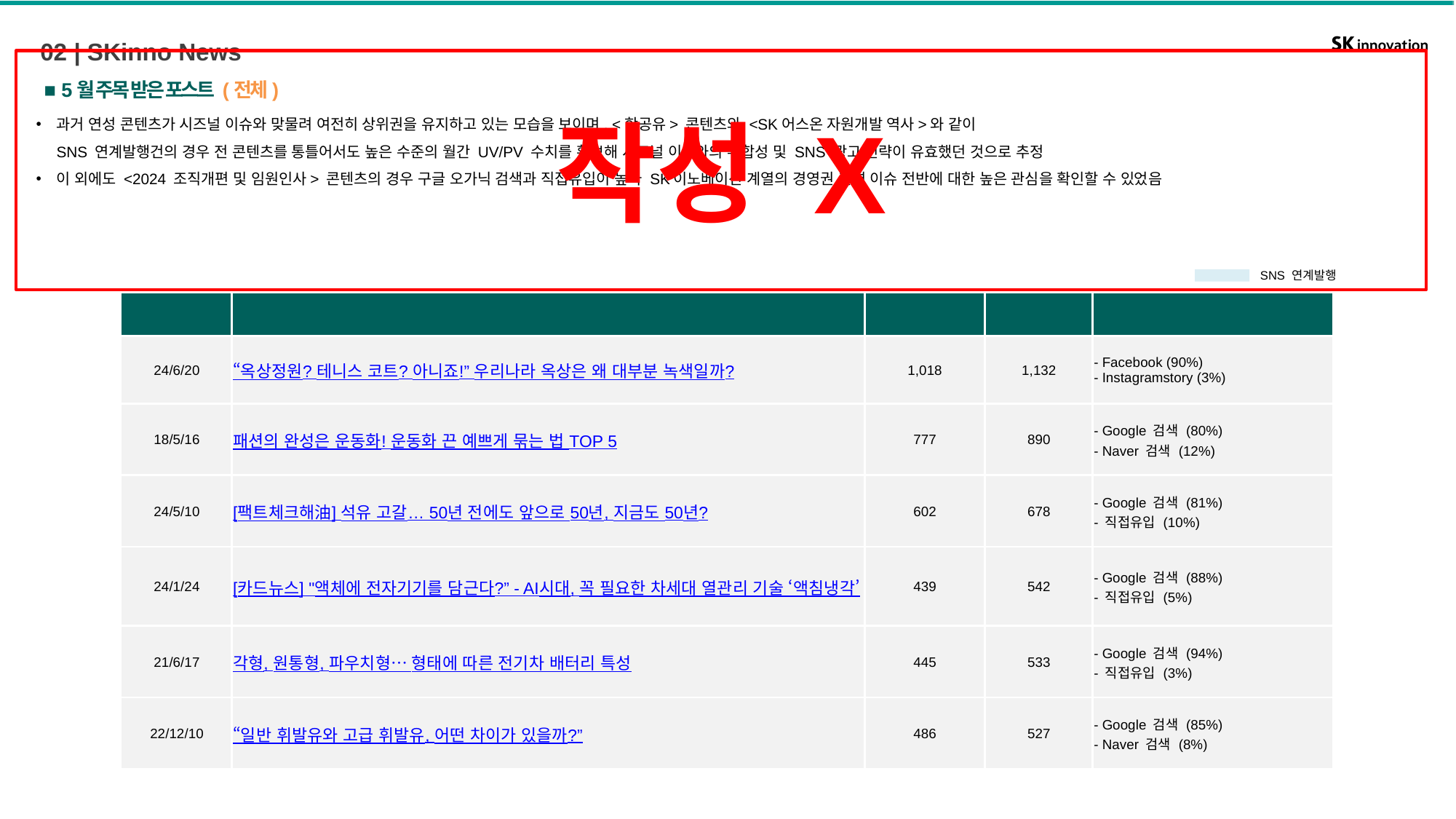

02 | SKinno News
작성 X
■ 5월 주목 받은 포스트 (전체)
과거 연성 콘텐츠가 시즈널 이슈와 맞물려 여전히 상위권을 유지하고 있는 모습을 보이며, <항공유> 콘텐츠와 <SK어스온 자원개발 역사>와 같이
SNS 연계발행건의 경우 전 콘텐츠를 통틀어서도 높은 수준의 월간 UV/PV 수치를 확보해 시즈널 이슈와의 부합성 및 SNS 광고 전략이 유효했던 것으로 추정
이 외에도 <2024 조직개편 및 임원인사> 콘텐츠의 경우 구글 오가닉 검색과 직접유입이 높아 SK이노베이션 계열의 경영권 관련 이슈 전반에 대한 높은 관심을 확인할 수 있었음
SNS 연계발행

| 발행일 | 포스트명 | 월간 UV | 월간 PV | 유입 경로 |
| --- | --- | --- | --- | --- |
| 24/6/20 | “옥상정원? 테니스 코트? 아니죠!” 우리나라 옥상은 왜 대부분 녹색일까? | 1,018 | 1,132 | - Facebook (90%) - Instagramstory (3%) |
| 18/5/16 | 패션의 완성은 운동화! 운동화 끈 예쁘게 묶는 법 TOP 5 | 777 | 890 | - Google 검색 (80%) - Naver 검색 (12%) |
| 24/5/10 | [팩트체크해油] 석유 고갈… 50년 전에도 앞으로 50년, 지금도 50년? | 602 | 678 | - Google 검색 (81%) - 직접유입 (10%) |
| 24/1/24 | [카드뉴스] "액체에 전자기기를 담근다?” - AI시대, 꼭 필요한 차세대 열관리 기술 ‘액침냉각’ | 439 | 542 | - Google 검색 (88%) - 직접유입 (5%) |
| 21/6/17 | 각형, 원통형, 파우치형… 형태에 따른 전기차 배터리 특성 | 445 | 533 | - Google 검색 (94%) - 직접유입 (3%) |
| 22/12/10 | “일반 휘발유와 고급 휘발유, 어떤 차이가 있을까?” | 486 | 527 | - Google 검색 (85%) - Naver 검색 (8%) |